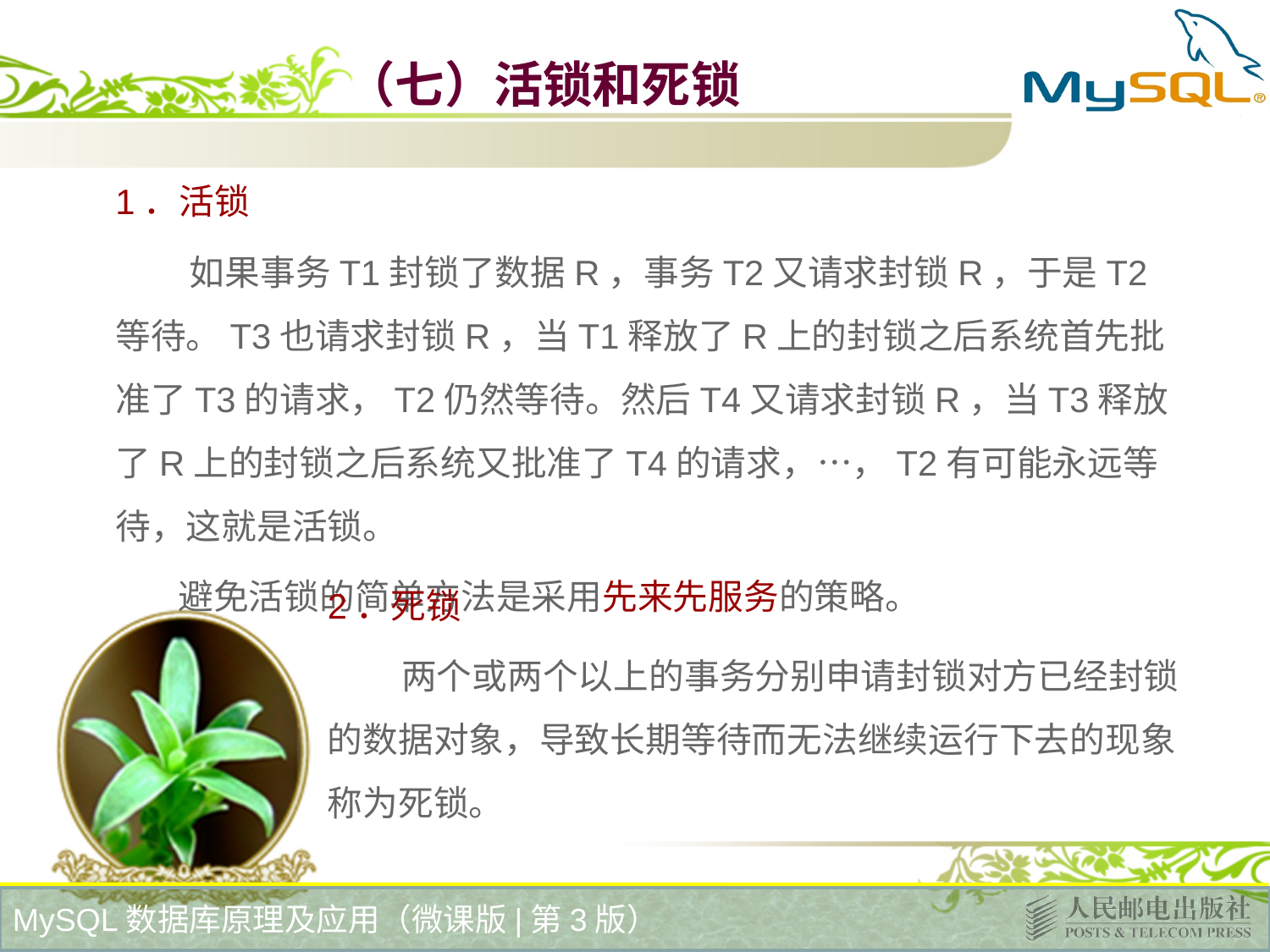

# （七）活锁和死锁
1．活锁
如果事务T1封锁了数据R，事务T2又请求封锁R，于是T2等待。T3也请求封锁R，当T1释放了R上的封锁之后系统首先批准了T3的请求，T2仍然等待。然后T4又请求封锁R，当T3释放了R上的封锁之后系统又批准了T4的请求，…，T2有可能永远等待，这就是活锁。
避免活锁的简单方法是采用先来先服务的策略。
2．死锁
两个或两个以上的事务分别申请封锁对方已经封锁的数据对象，导致长期等待而无法继续运行下去的现象称为死锁。